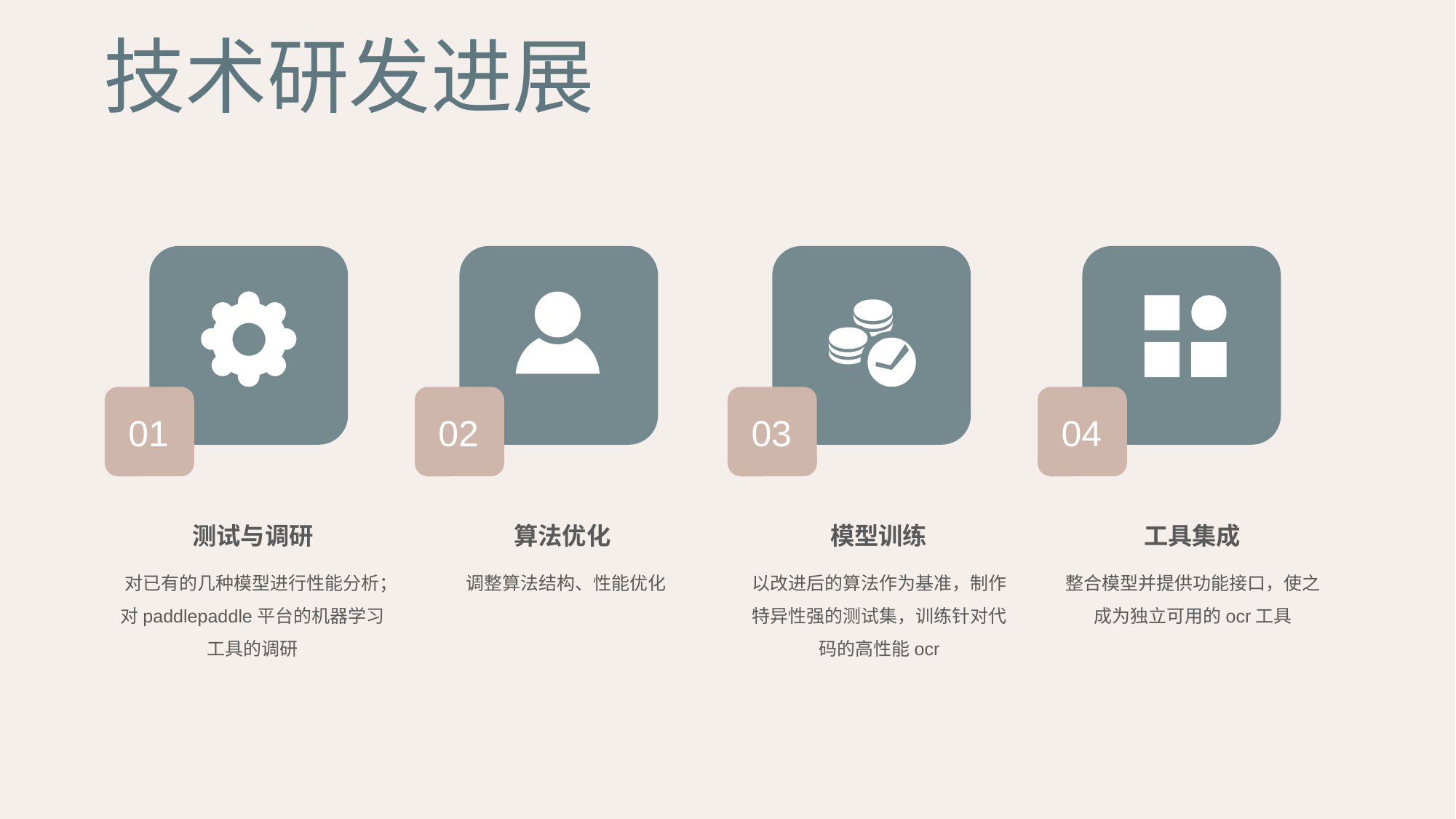

技术研发进展

01
02
03
04
测试与调研
算法优化
模型训练
工具集成
对已有的几种模型进行性能分析；
对paddlepaddle平台的机器学习工具的调研
调整算法结构、性能优化
以改进后的算法作为基准，制作特异性强的测试集，训练针对代码的高性能ocr
整合模型并提供功能接口，使之成为独立可用的ocr工具